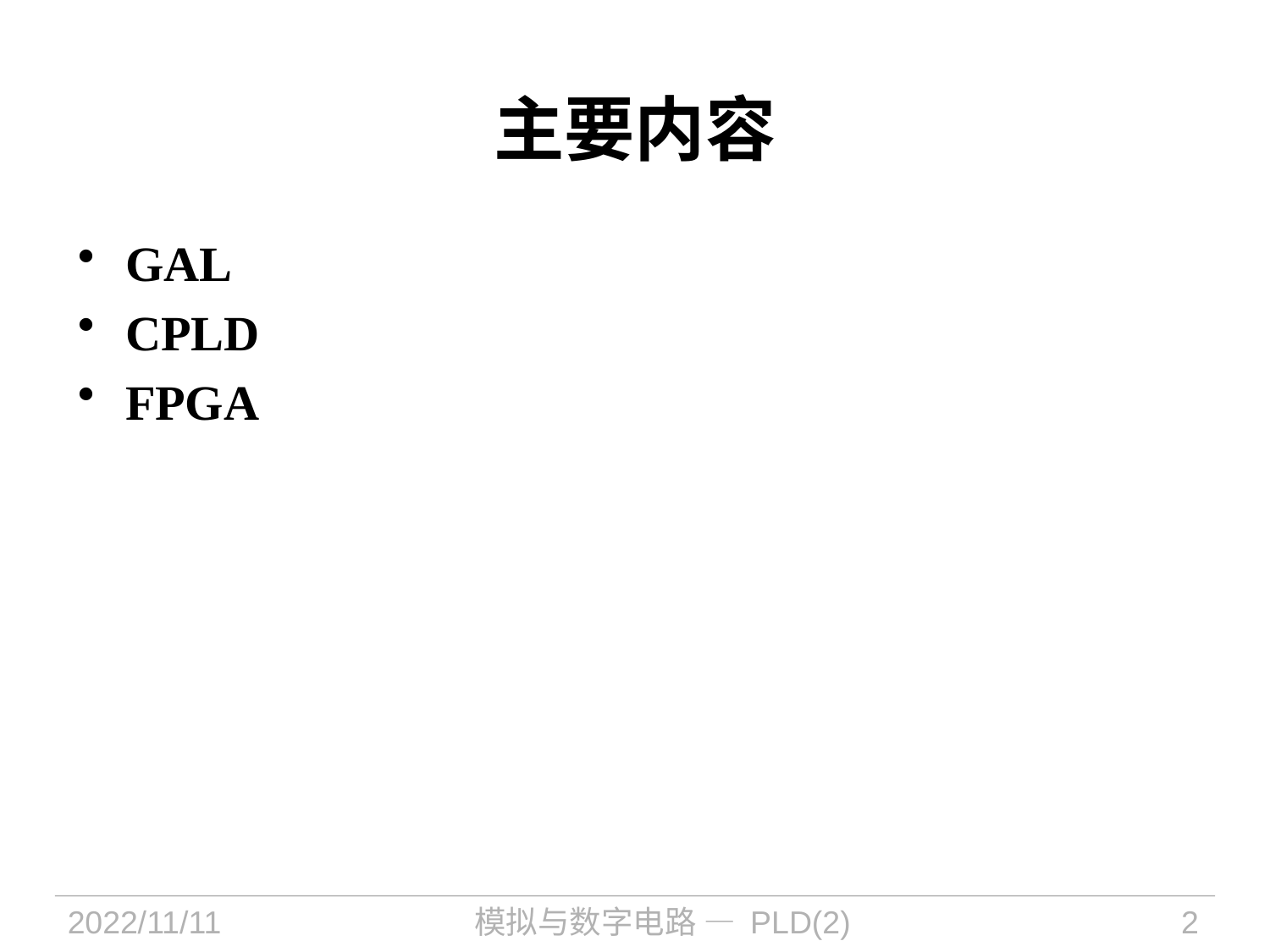

主要内容
GAL
CPLD
FPGA

2022/11/11
模拟与数字电路 — PLD(2)
2